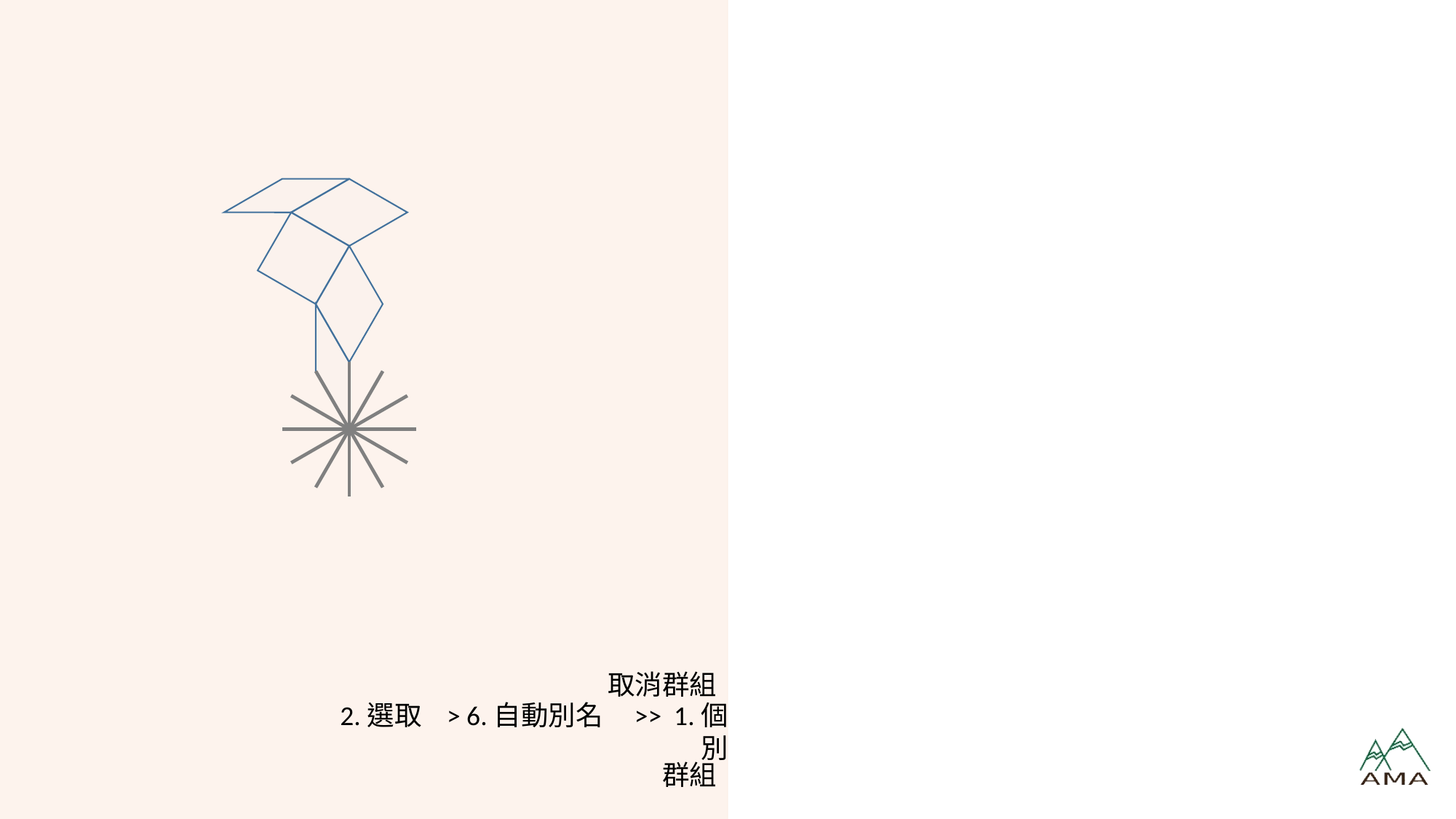

#

取消群組
2.選取   > 6.自動別名    >>  1.個別
群組